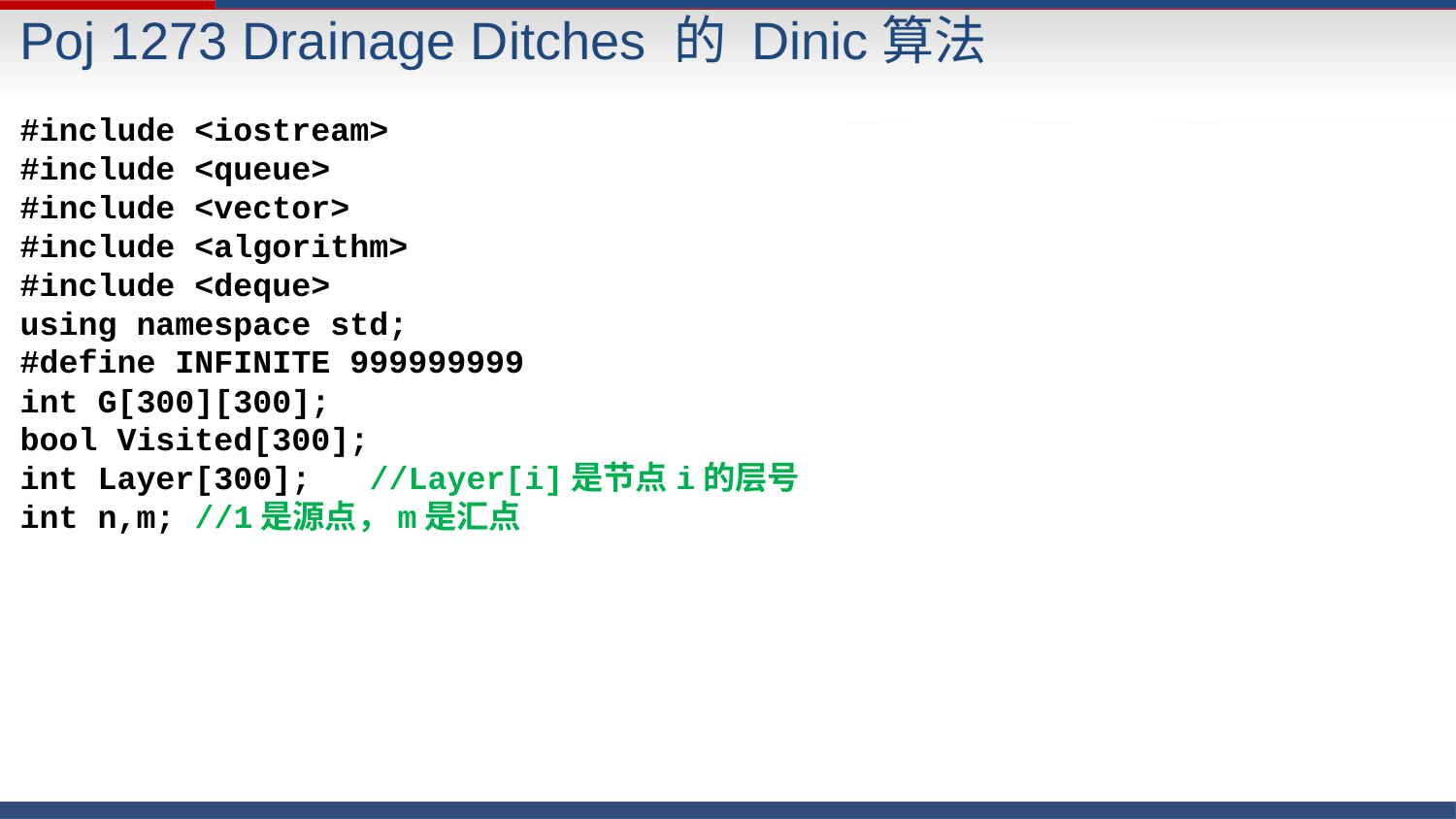

Poj 1273 Drainage Ditches 的 Dinic算法

#include <iostream>
#include <queue>
#include <vector>
#include <algorithm>
#include <deque>
using namespace std;
#define INFINITE 999999999
int G[300][300];
bool Visited[300];
int Layer[300];   //Layer[i]是节点i的层号
int n,m; //1是源点，m是汇点